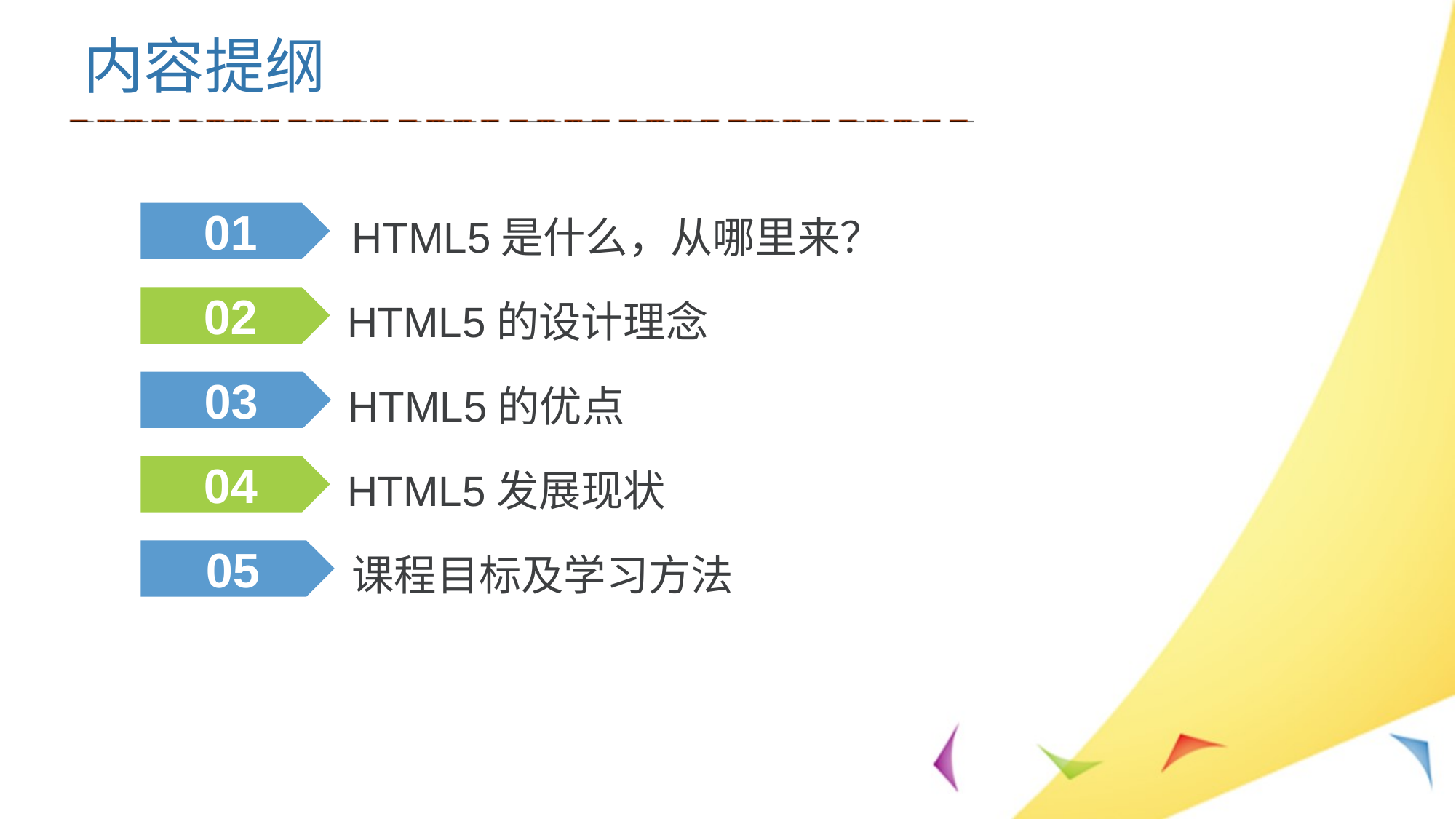

内容提纲
01
HTML5是什么，从哪里来？
HTML5的设计理念
02
HTML5的优点
03
HTML5发展现状
04
课程目标及学习方法
05